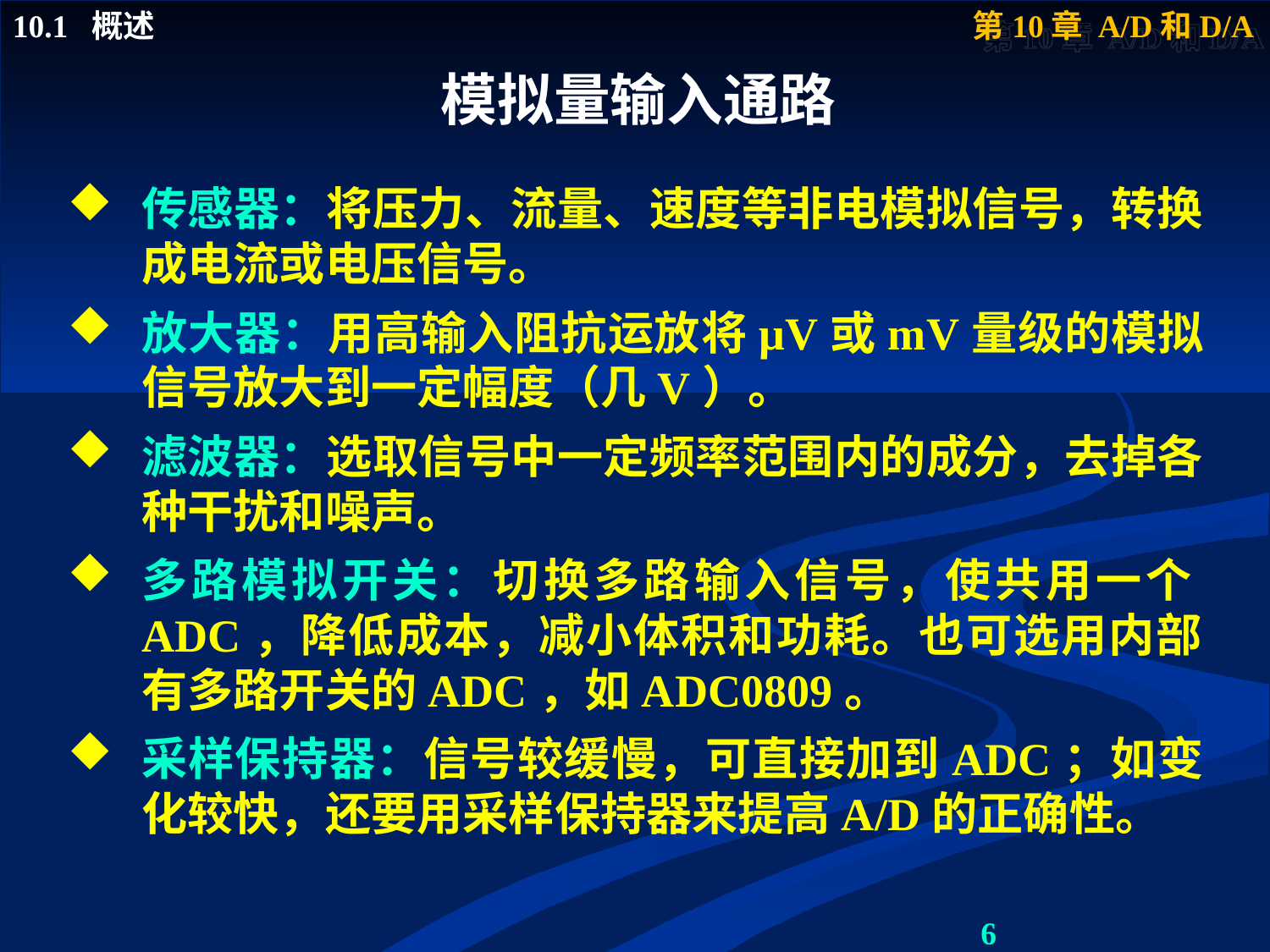

# 模拟量输入通路
传感器：将压力、流量、速度等非电模拟信号，转换成电流或电压信号。
放大器：用高输入阻抗运放将μV或mV量级的模拟信号放大到一定幅度（几V）。
滤波器：选取信号中一定频率范围内的成分，去掉各种干扰和噪声。
多路模拟开关：切换多路输入信号，使共用一个ADC，降低成本，减小体积和功耗。也可选用内部有多路开关的ADC，如ADC0809。
采样保持器：信号较缓慢，可直接加到ADC；如变化较快，还要用采样保持器来提高A/D的正确性。